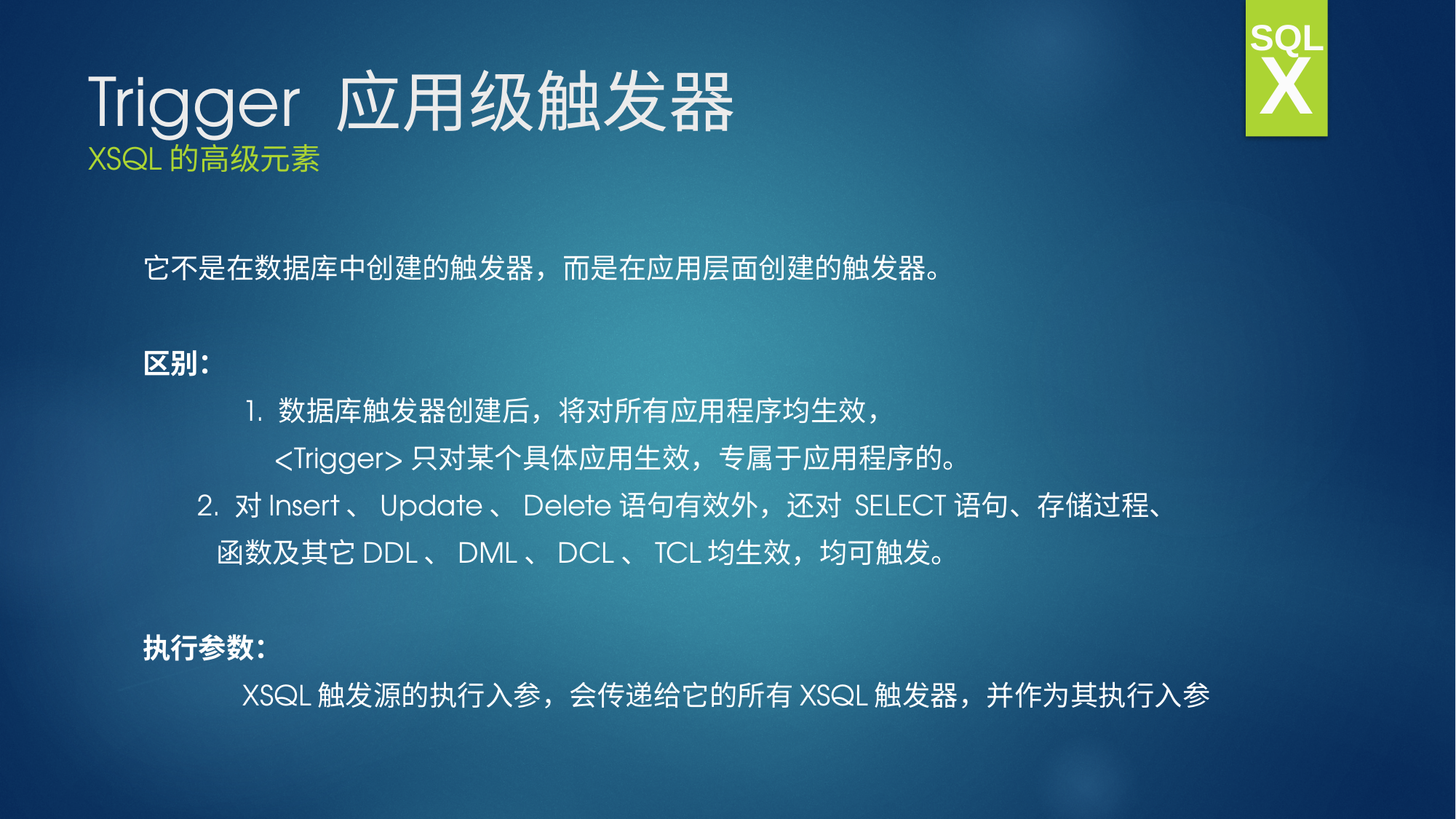

SQL
X
# Trigger 应用级触发器 XSQL的高级元素
它不是在数据库中创建的触发器，而是在应用层面创建的触发器。

区别：
	1. 数据库触发器创建后，将对所有应用程序均生效，
	    <Trigger>只对某个具体应用生效，专属于应用程序的。
       2. 对Insert、Update、Delete语句有效外，还对 SELECT语句、存储过程、
           函数及其它DDL、DML、DCL、TCL均生效，均可触发。

执行参数：
	XSQL触发源的执行入参，会传递给它的所有XSQL触发器，并作为其执行入参